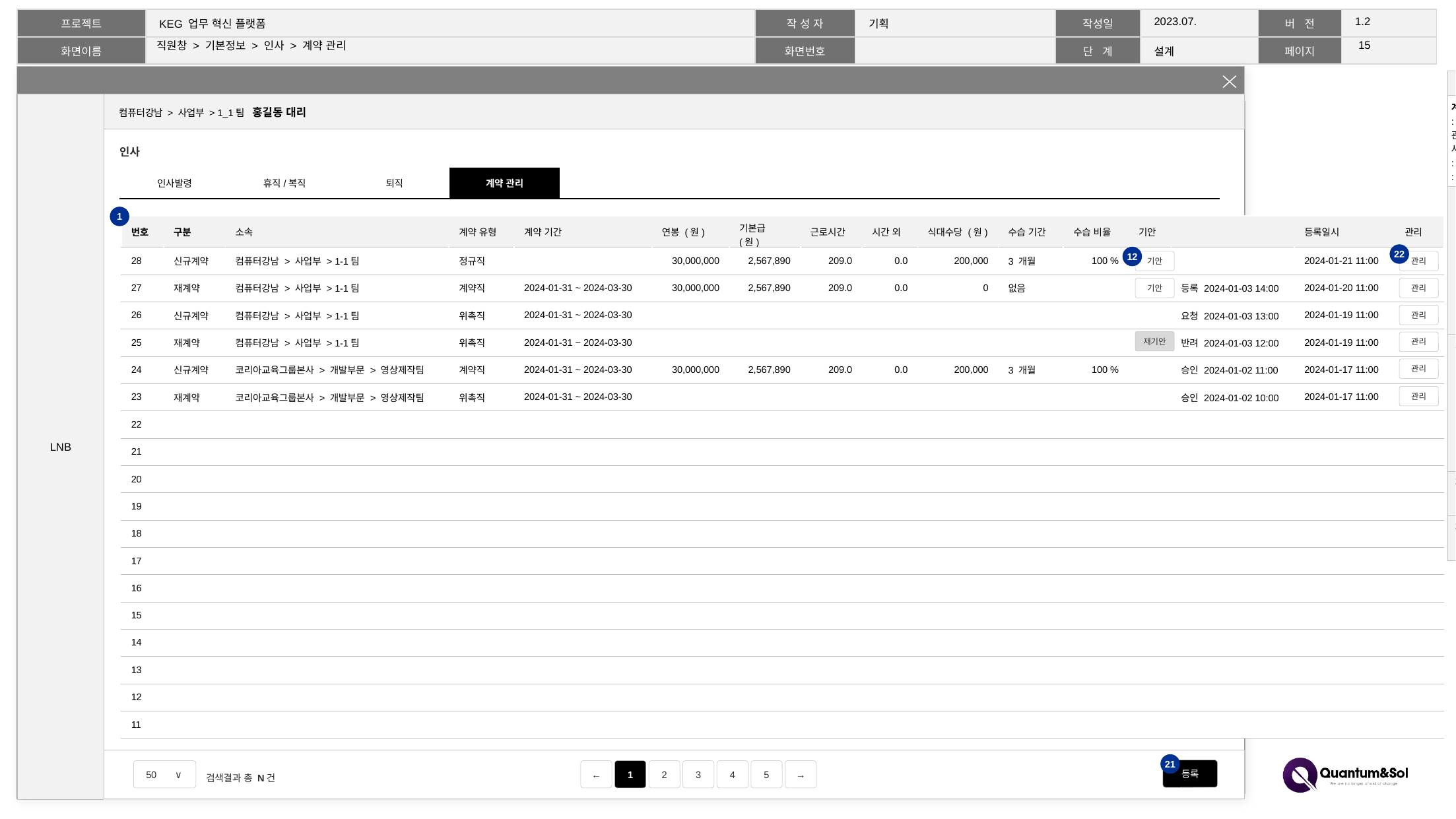

15

# 직원창 > 기본정보 > 인사 > 계약 관리
| 화면 설명 |  |
| --- | --- |
| 계약 관리 : 본 메뉴에서 등록한 게시물과 [지점 관리자 > 지원 > 인사 > 임직원 관리 > 입사예정자 > 인사기록카드]에서 승인된 게시물 중 로그인 사용자의 계약정보가 함께 누적됨. : [인사기록카드] 승인을 통해 누적 되는 경우 [구분=신규]로 추가됨. : [인사기록카드] 승인을 통해 누적 되는 경우 [기안] 버튼 노출되지 않음. (승인 상태 이후에만 추가 됨) |  |
| 1 | 그리드 데이터 정렬 : 등록일시 최신순 검색조건에 부합하는 목록이 노출됩니다. - 컬럼 : 번호 > 번호 내림차순 - 컬럼 : 구분 > 항목: 신규계약, 재계약 > [신규계약]은 본 메뉴에서 [구분=신규계약]으로 등록하거나 [지점 관리자 > 지원 > 인사 > 임직원 관리 > 입사예정자]에서 승인 후 추가된 경우에 해당함. |
| 12 | 기안 게시물 등록 완료 시 기안 작성 가능. 기안 상태에 따라 노출되는 버튼명 상이함. 기안 상태는 [지점 > 지원 > 재무회계 > 기안관리]에 정의된 상태에 따름. 기안 상태가 요청, 승인일 경우 버튼 미노출. 기안 상태가 없거나 등록일 경우 [기안] 버튼 표기. 기안 상태가 반려일 경우 [재기안] 버튼 표기. Click= [지원 > 인사 > 재무회계 > 기안 관리]의 프로세스에 따름. 다우오피스 새 창 호출. // [계약 관리] 기안 양식 정책 확인 필요. |
| 21 | 등록 Click= [직원창 > 기본정보 > 인사 > 계약 관리 > 계약 등록 팝업] 호출. |
| 22 | 관리 Click= [직원창 > 기본정보 > 인사 > 계약 관리 > 계약 등록 팝업]에 기 저장된 값 기입하여 호출. |
인사
| 인사발령 | 휴직/복직 | 퇴직 | 계약 관리 |  |  |  |  |  |  |
| --- | --- | --- | --- | --- | --- | --- | --- | --- | --- |
1
| 번호 | 구분 | 소속 | 계약 유형 | 계약 기간 | 연봉 (원) | 기본급 (원) | 근로시간 | 시간 외 | 식대수당 (원) | 수습 기간 | 수습 비율 | 기안 |  | 등록일시 | 관리 |
| --- | --- | --- | --- | --- | --- | --- | --- | --- | --- | --- | --- | --- | --- | --- | --- |
| 28 | 신규계약 | 컴퓨터강남 > 사업부 > 1-1팀 | 정규직 |  | 30,000,000 | 2,567,890 | 209.0 | 0.0 | 200,000 | 3 개월 | 100 % |  |  | 2024-01-21 11:00 |  |
| 27 | 재계약 | 컴퓨터강남 > 사업부 > 1-1팀 | 계약직 | 2024-01-31 ~ 2024-03-30 | 30,000,000 | 2,567,890 | 209.0 | 0.0 | 0 | 없음 |  |  | 등록 2024-01-03 14:00 | 2024-01-20 11:00 |  |
| 26 | 신규계약 | 컴퓨터강남 > 사업부 > 1-1팀 | 위촉직 | 2024-01-31 ~ 2024-03-30 |  |  |  |  |  |  |  |  | 요청 2024-01-03 13:00 | 2024-01-19 11:00 |  |
| 25 | 재계약 | 컴퓨터강남 > 사업부 > 1-1팀 | 위촉직 | 2024-01-31 ~ 2024-03-30 |  |  |  |  |  |  |  |  | 반려 2024-01-03 12:00 | 2024-01-19 11:00 |  |
| 24 | 신규계약 | 코리아교육그룹본사 > 개발부문 > 영상제작팀 | 계약직 | 2024-01-31 ~ 2024-03-30 | 30,000,000 | 2,567,890 | 209.0 | 0.0 | 200,000 | 3 개월 | 100 % |  | 승인 2024-01-02 11:00 | 2024-01-17 11:00 |  |
| 23 | 재계약 | 코리아교육그룹본사 > 개발부문 > 영상제작팀 | 위촉직 | 2024-01-31 ~ 2024-03-30 |  |  |  |  |  |  |  |  | 승인 2024-01-02 10:00 | 2024-01-17 11:00 |  |
| 22 |  |  |  |  |  |  |  |  |  |  |  |  |  |  |  |
| 21 |  |  |  |  |  |  |  |  |  |  |  |  |  |  |  |
| 20 |  |  |  |  |  |  |  |  |  |  |  |  |  |  |  |
| 19 |  |  |  |  |  |  |  |  |  |  |  |  |  |  |  |
| 18 |  |  |  |  |  |  |  |  |  |  |  |  |  |  |  |
| 17 |  |  |  |  |  |  |  |  |  |  |  |  |  |  |  |
| 16 |  |  |  |  |  |  |  |  |  |  |  |  |  |  |  |
| 15 |  |  |  |  |  |  |  |  |  |  |  |  |  |  |  |
| 14 |  |  |  |  |  |  |  |  |  |  |  |  |  |  |  |
| 13 |  |  |  |  |  |  |  |  |  |  |  |  |  |  |  |
| 12 |  |  |  |  |  |  |  |  |  |  |  |  |  |  |  |
| 11 |  |  |  |  |  |  |  |  |  |  |  |  |  |  |  |
22
12
기안
기안
재기안
관리
관리
관리
관리
관리
관리
21
등록